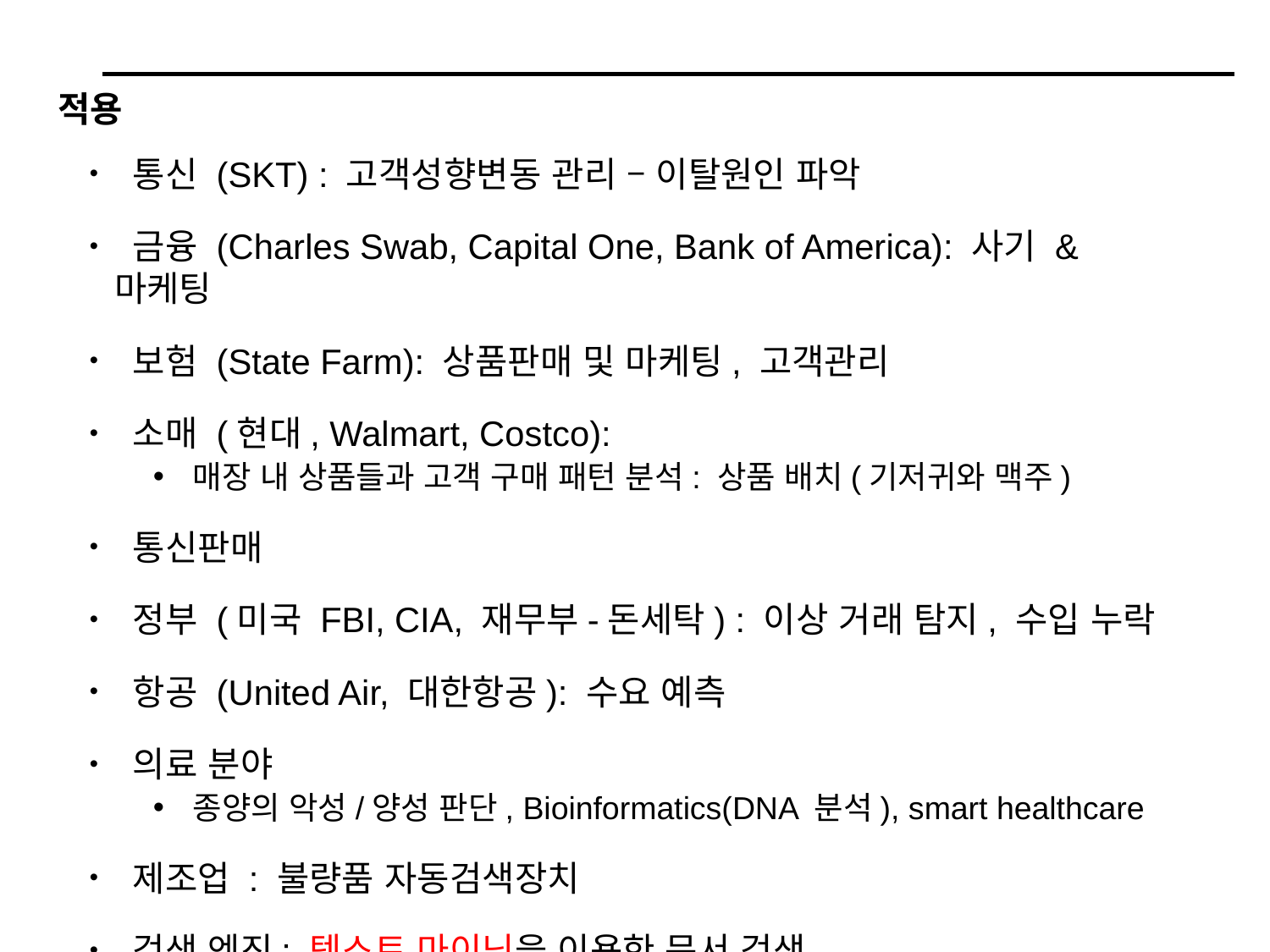

# 적용
 통신 (SKT) : 고객성향변동 관리 – 이탈원인 파악
 금융 (Charles Swab, Capital One, Bank of America): 사기 &  마케팅
 보험 (State Farm): 상품판매 및 마케팅, 고객관리
 소매 (현대, Walmart, Costco):
매장 내 상품들과 고객 구매 패턴 분석: 상품 배치(기저귀와 맥주)
 통신판매
 정부 (미국 FBI, CIA, 재무부-돈세탁) : 이상 거래 탐지, 수입 누락
 항공 (United Air, 대한항공): 수요 예측
 의료 분야
종양의 악성/양성 판단, Bioinformatics(DNA 분석), smart healthcare
 제조업 : 불량품 자동검색장치
 검색 엔진: 텍스트 마이닝을 이용한 문서 검색